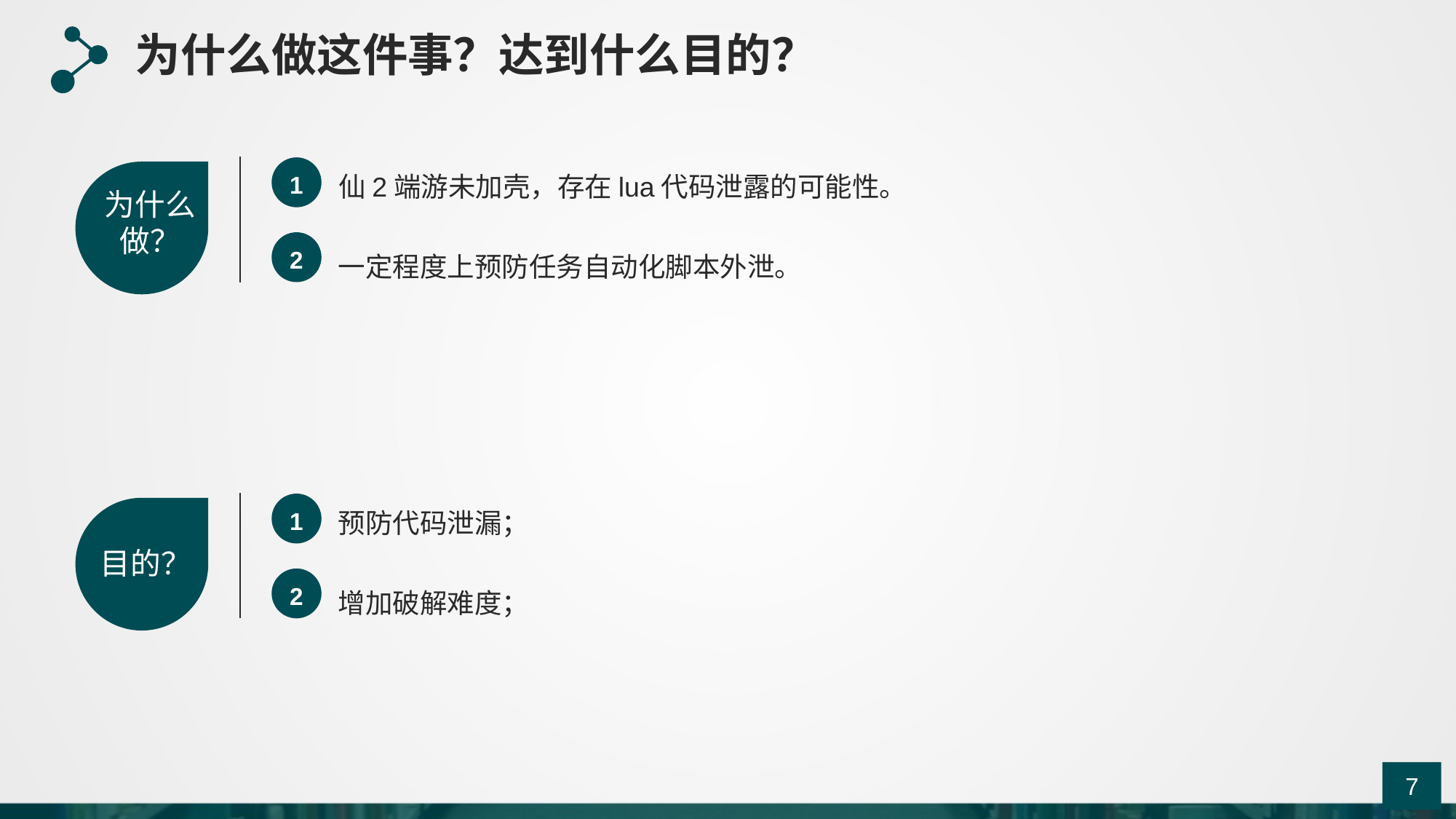

为什么做这件事？达到什么目的？

仙2端游未加壳，存在lua代码泄露的可能性。
1

为什么做？
一定程度上预防任务自动化脚本外泄。
2
预防代码泄漏；
1

目的？
增加破解难度；
2